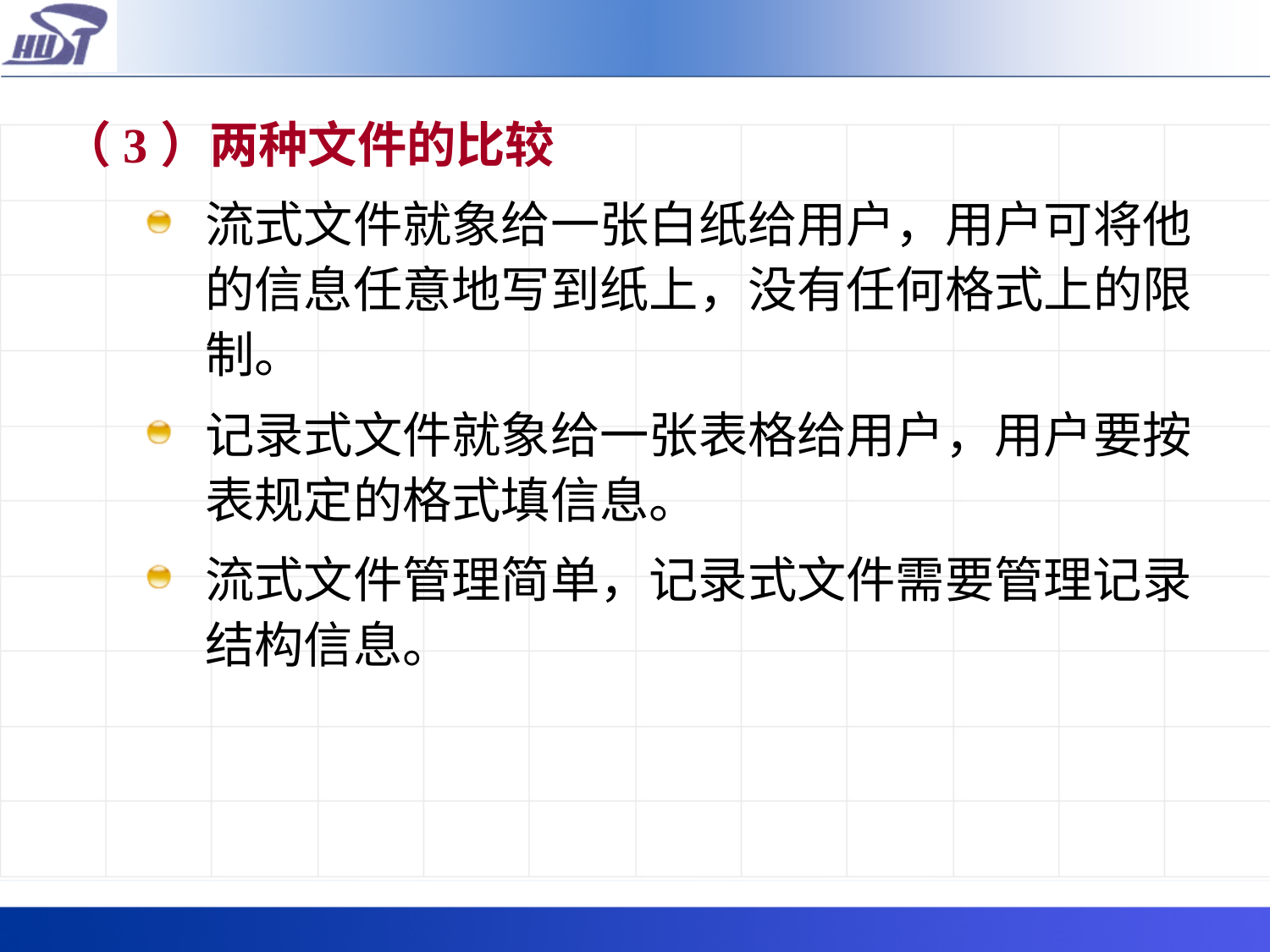

（3）两种文件的比较
流式文件就象给一张白纸给用户，用户可将他的信息任意地写到纸上，没有任何格式上的限制。
记录式文件就象给一张表格给用户，用户要按表规定的格式填信息。
流式文件管理简单，记录式文件需要管理记录结构信息。